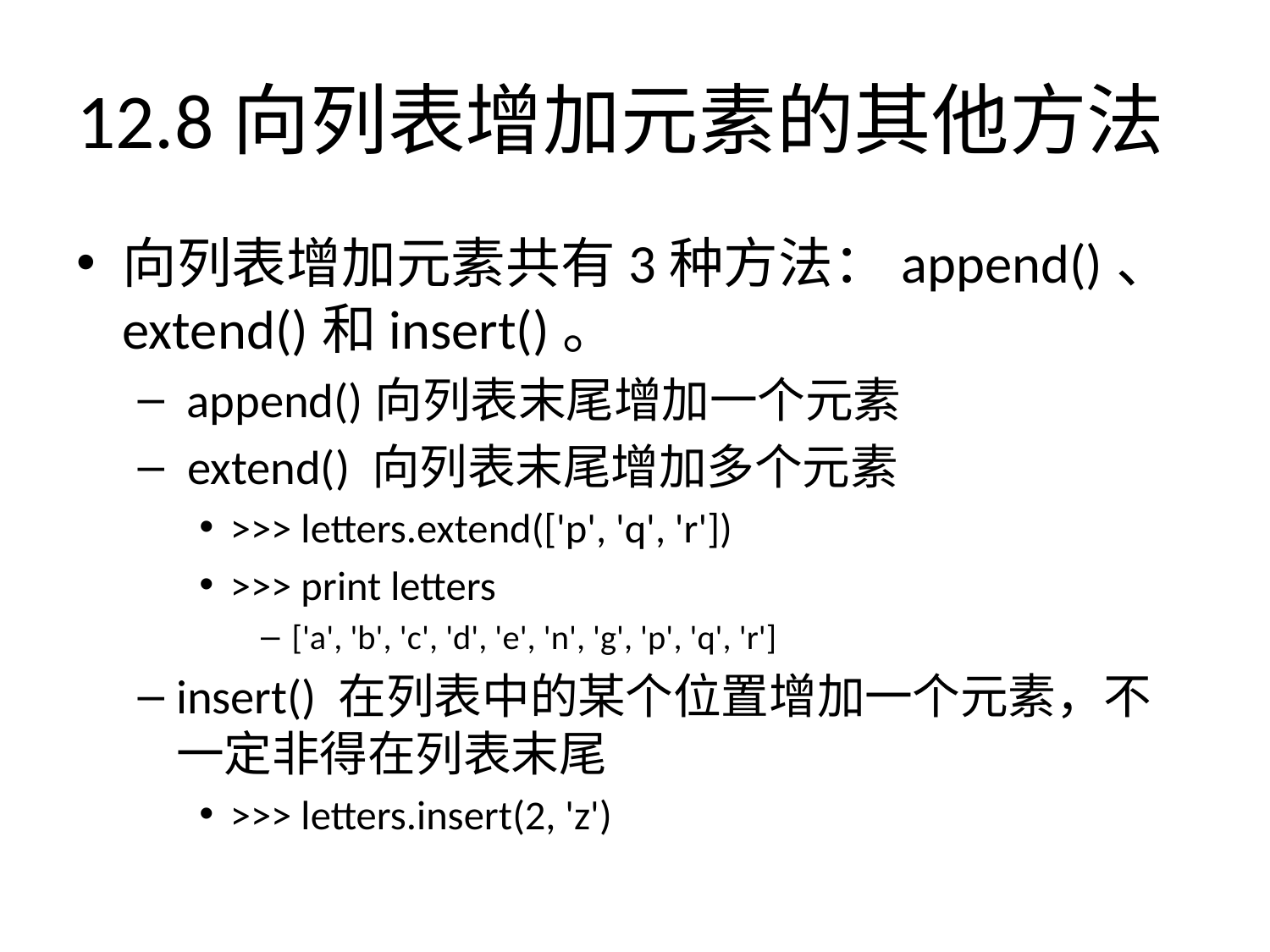

# 12.8向列表增加元素的其他方法
向列表增加元素共有3种方法：append()、extend()和insert()。
 append()向列表末尾增加一个元素
 extend() 向列表末尾增加多个元素
>>> letters.extend(['p', 'q', 'r'])
>>> print letters
['a', 'b', 'c', 'd', 'e', 'n', 'g', 'p', 'q', 'r']
insert() 在列表中的某个位置增加一个元素，不一定非得在列表末尾
>>> letters.insert(2, 'z')